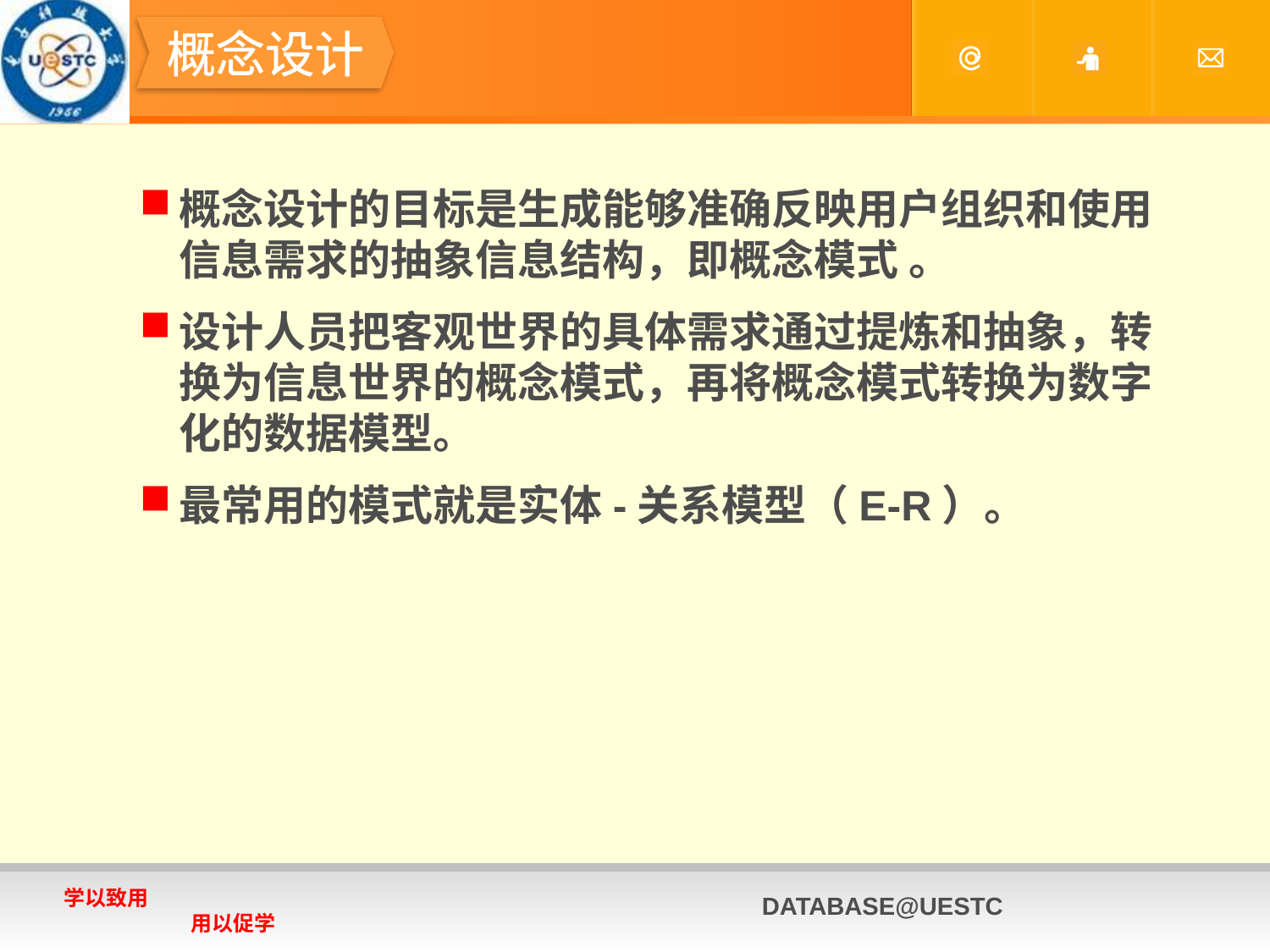

#
概念设计
概念设计的目标是生成能够准确反映用户组织和使用信息需求的抽象信息结构，即概念模式 。
设计人员把客观世界的具体需求通过提炼和抽象，转换为信息世界的概念模式，再将概念模式转换为数字化的数据模型。
最常用的模式就是实体-关系模型（E-R）。